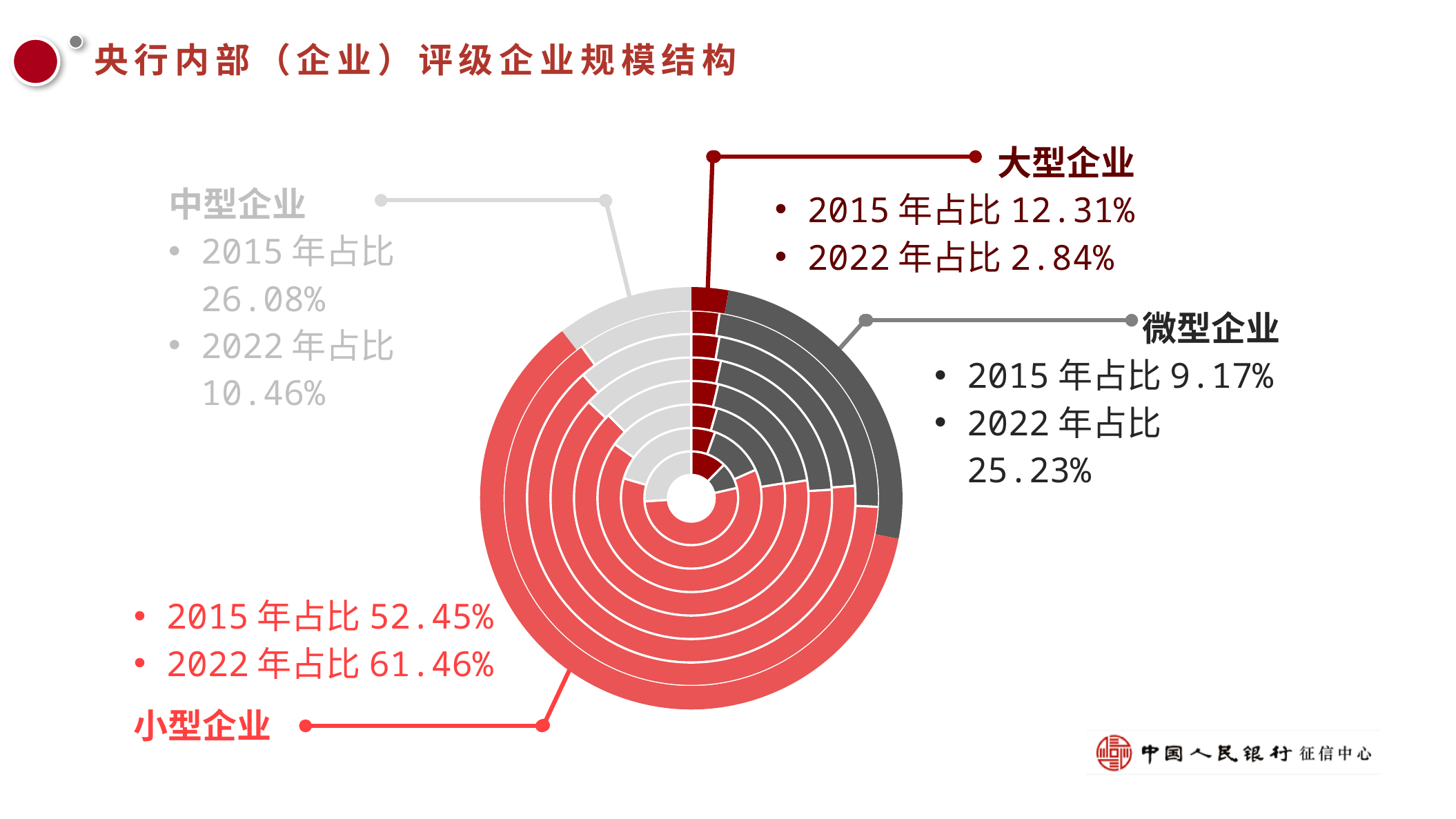

央行内部（企业）评级企业规模结构
大型企业
2015年占比12.31%
2022年占比2.84%
中型企业
2015年占比26.08%
2022年占比10.46%

### Chart

| Category | 2015 | 2016 | 2017 | 2018 | 2019 | 2020 | 2021 | 2022 |
|---|---|---|---|---|---|---|---|---|
| 大型 | 0.1231 | 0.0553 | 0.0448 | 0.0371 | 0.034 | 0.0276077853954815 | 0.0242 | 0.0284 |
| 微型 | 0.0917 | 0.1285 | 0.1797 | 0.1884 | 0.2063 | 0.210279298762251 | 0.2332 | 0.2523 |
| 小型 | 0.5245 | 0.612 | 0.6236 | 0.6497 | 0.6298 | 0.647609625914508 | 0.6431 | 0.6146 |
| 中型 | 0.2608 | 0.2041 | 0.1519 | 0.1248 | 0.1299 | 0.11450328992776 | 0.0995 | 0.1046 |
微型企业
2015年占比9.17%
2022年占比25.23%
2015年占比52.45%
2022年占比61.46%
小型企业